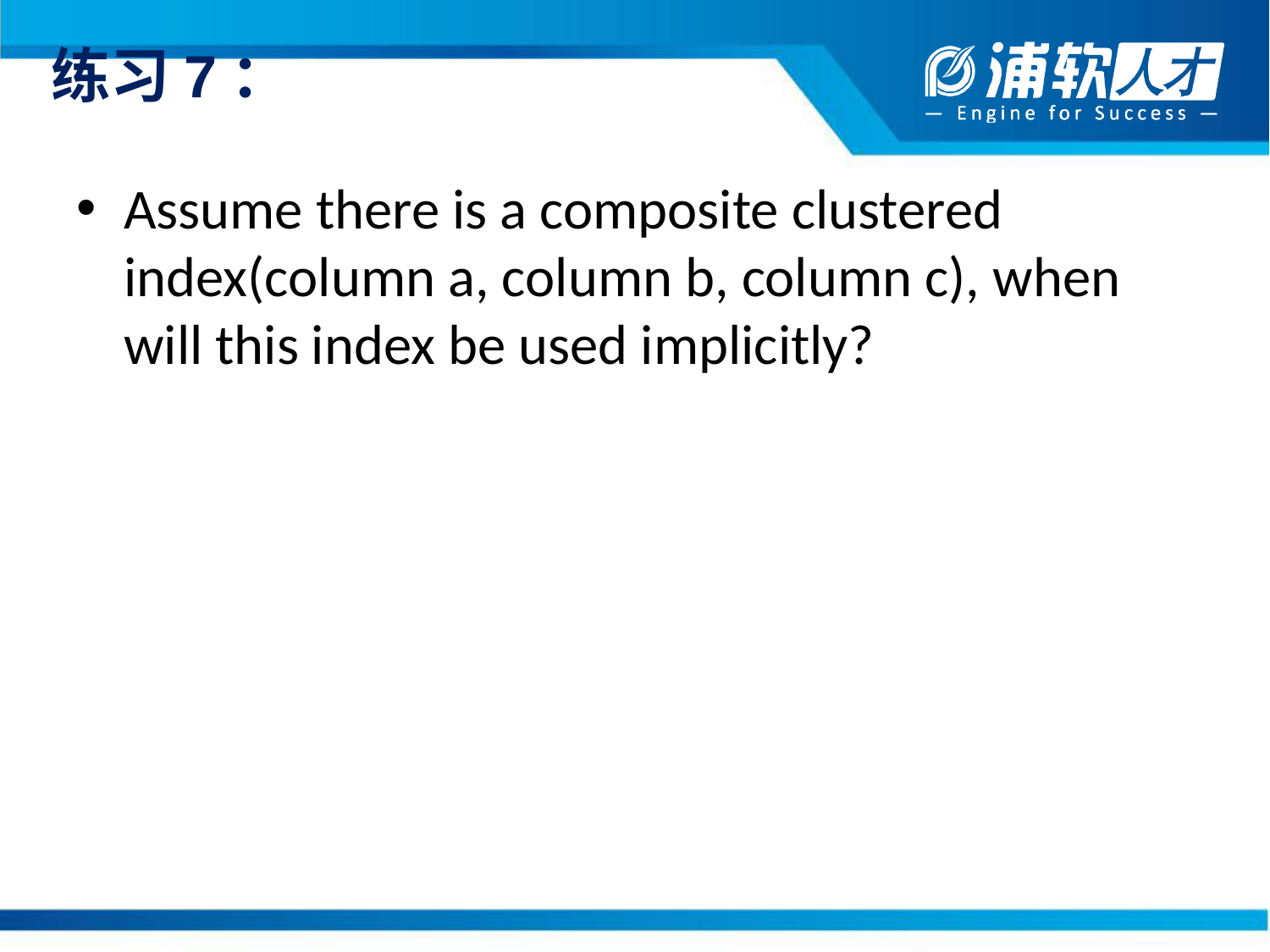

# 练习7：
Assume there is a composite clustered index(column a, column b, column c), when will this index be used implicitly?